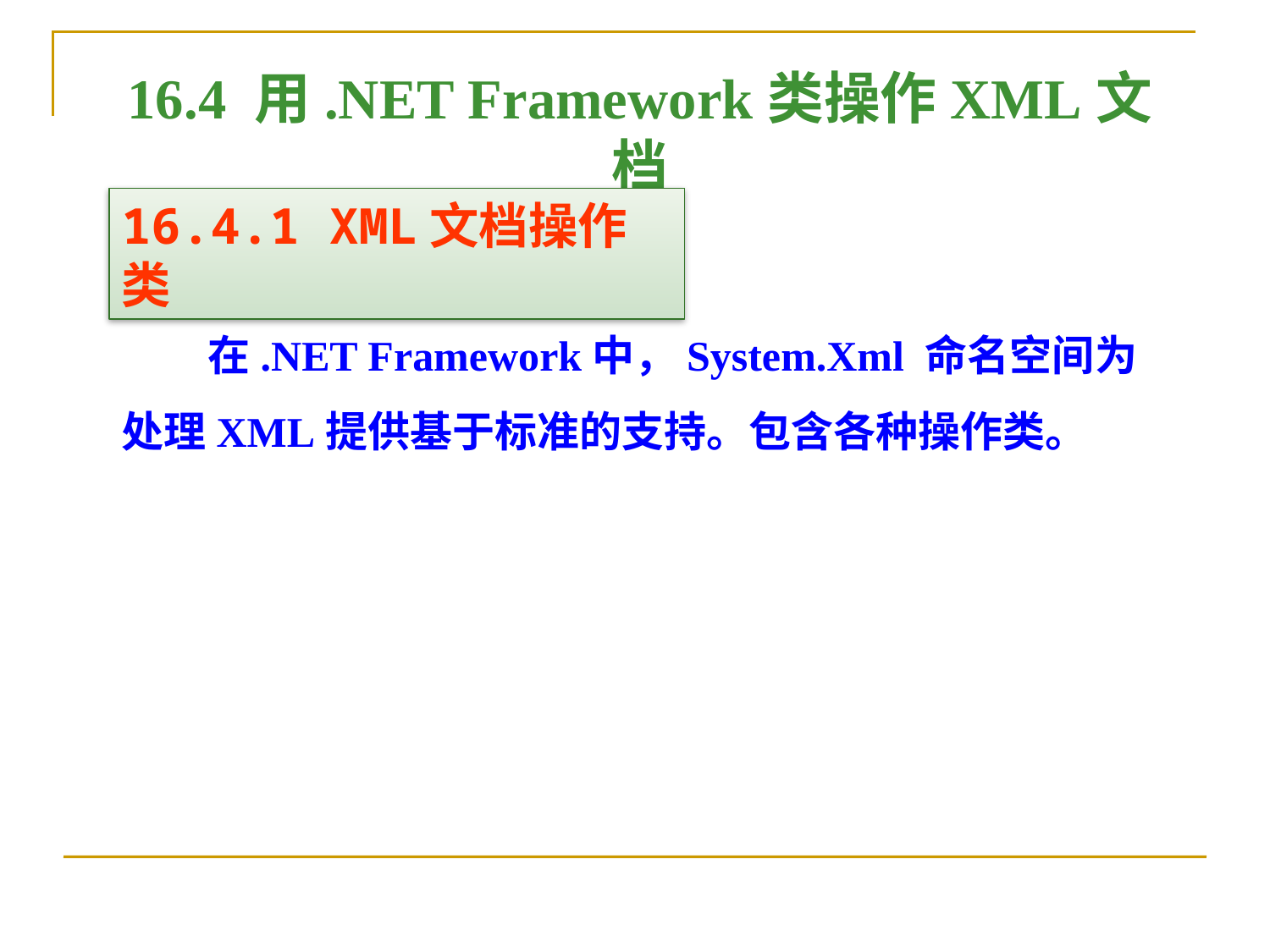

16.4 用.NET Framework类操作XML文档
16.4.1 XML文档操作类
        在.NET Framework中，System.Xml 命名空间为处理XML提供基于标准的支持。包含各种操作类。